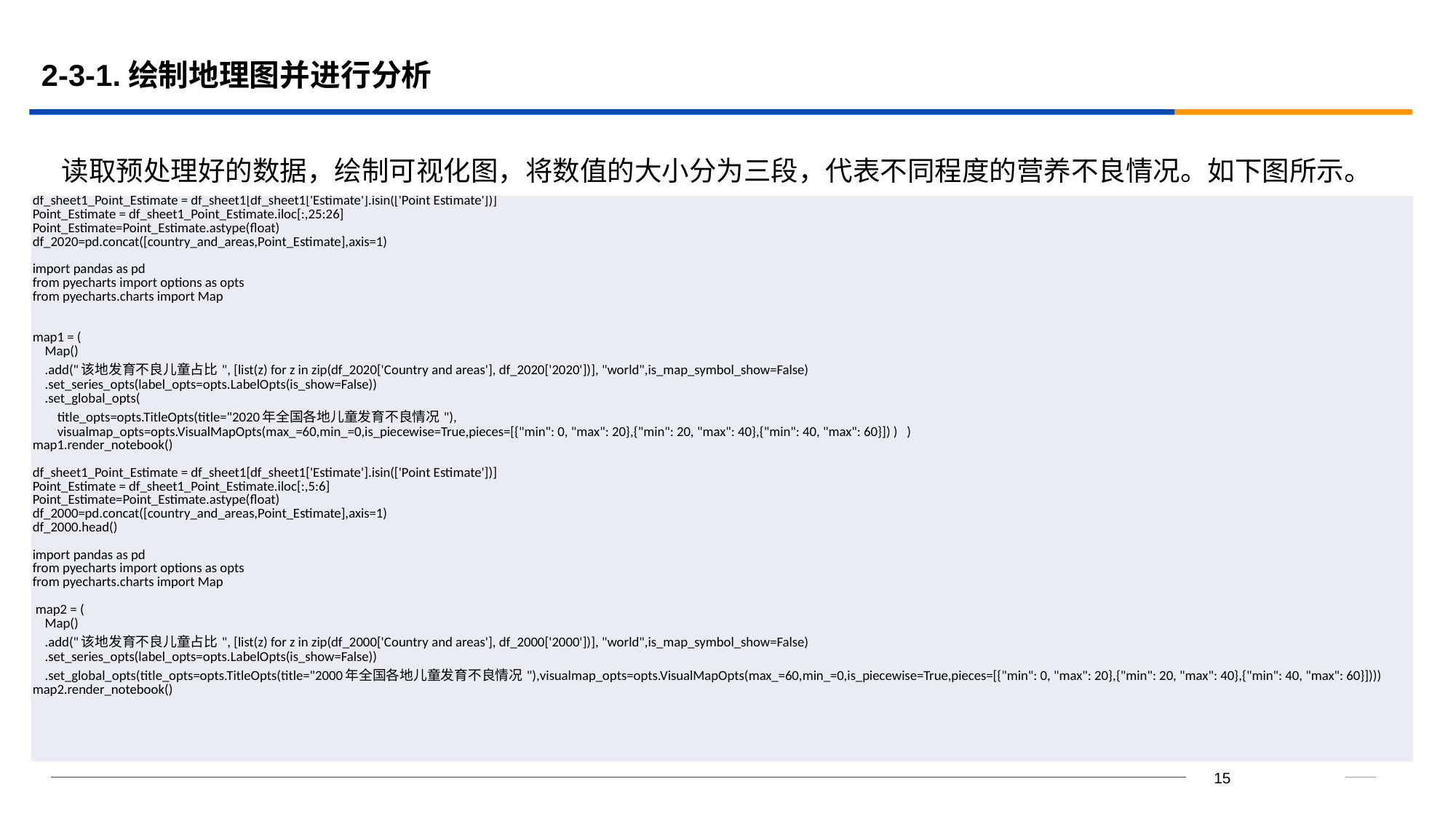

# 2-3-1.绘制地理图并进行分析
读取预处理好的数据，绘制可视化图，将数值的大小分为三段，代表不同程度的营养不良情况。如下图所示。

| df\_sheet1\_Point\_Estimate = df\_sheet1[df\_sheet1['Estimate'].isin(['Point Estimate'])] Point\_Estimate = df\_sheet1\_Point\_Estimate.iloc[:,25:26] Point\_Estimate=Point\_Estimate.astype(float) df\_2020=pd.concat([country\_and\_areas,Point\_Estimate],axis=1)   import pandas as pd from pyecharts import options as opts from pyecharts.charts import Map     map1 = ( Map() .add("该地发育不良儿童占比", [list(z) for z in zip(df\_2020['Country and areas'], df\_2020['2020'])], "world",is\_map\_symbol\_show=False) .set\_series\_opts(label\_opts=opts.LabelOpts(is\_show=False)) .set\_global\_opts( title\_opts=opts.TitleOpts(title="2020年全国各地儿童发育不良情况"), visualmap\_opts=opts.VisualMapOpts(max\_=60,min\_=0,is\_piecewise=True,pieces=[{"min": 0, "max": 20},{"min": 20, "max": 40},{"min": 40, "max": 60}]) ) ) map1.render\_notebook()   df\_sheet1\_Point\_Estimate = df\_sheet1[df\_sheet1['Estimate'].isin(['Point Estimate'])] Point\_Estimate = df\_sheet1\_Point\_Estimate.iloc[:,5:6] Point\_Estimate=Point\_Estimate.astype(float) df\_2000=pd.concat([country\_and\_areas,Point\_Estimate],axis=1) df\_2000.head()   import pandas as pd from pyecharts import options as opts from pyecharts.charts import Map    map2 = ( Map() .add("该地发育不良儿童占比", [list(z) for z in zip(df\_2000['Country and areas'], df\_2000['2000'])], "world",is\_map\_symbol\_show=False) .set\_series\_opts(label\_opts=opts.LabelOpts(is\_show=False)) .set\_global\_opts(title\_opts=opts.TitleOpts(title="2000年全国各地儿童发育不良情况"),visualmap\_opts=opts.VisualMapOpts(max\_=60,min\_=0,is\_piecewise=True,pieces=[{"min": 0, "max": 20},{"min": 20, "max": 40},{"min": 40, "max": 60}]))) map2.render\_notebook() |
| --- |